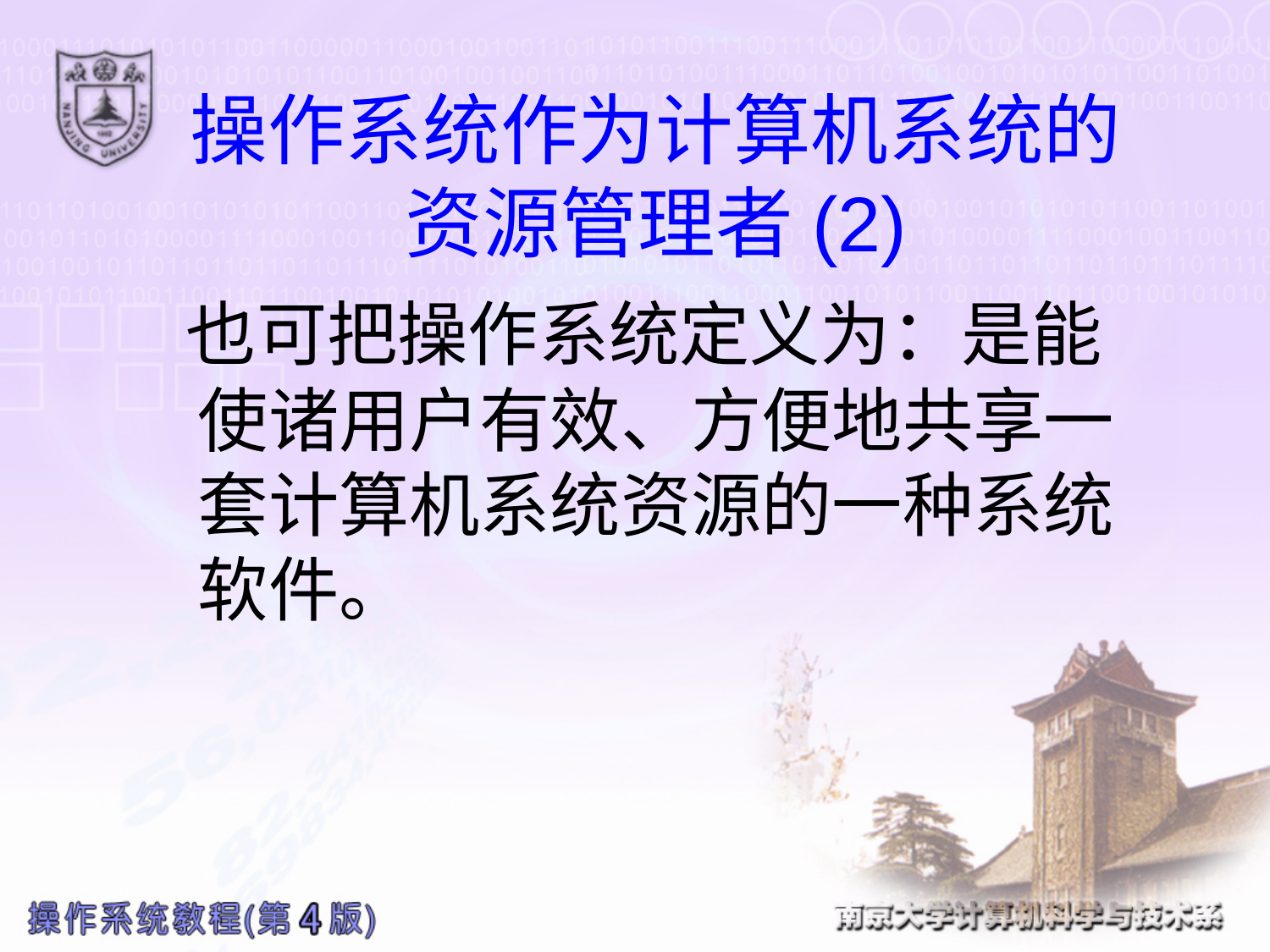

# 操作系统作为计算机系统的 资源管理者(2)
 也可把操作系统定义为：是能使诸用户有效、方便地共享一套计算机系统资源的一种系统软件。